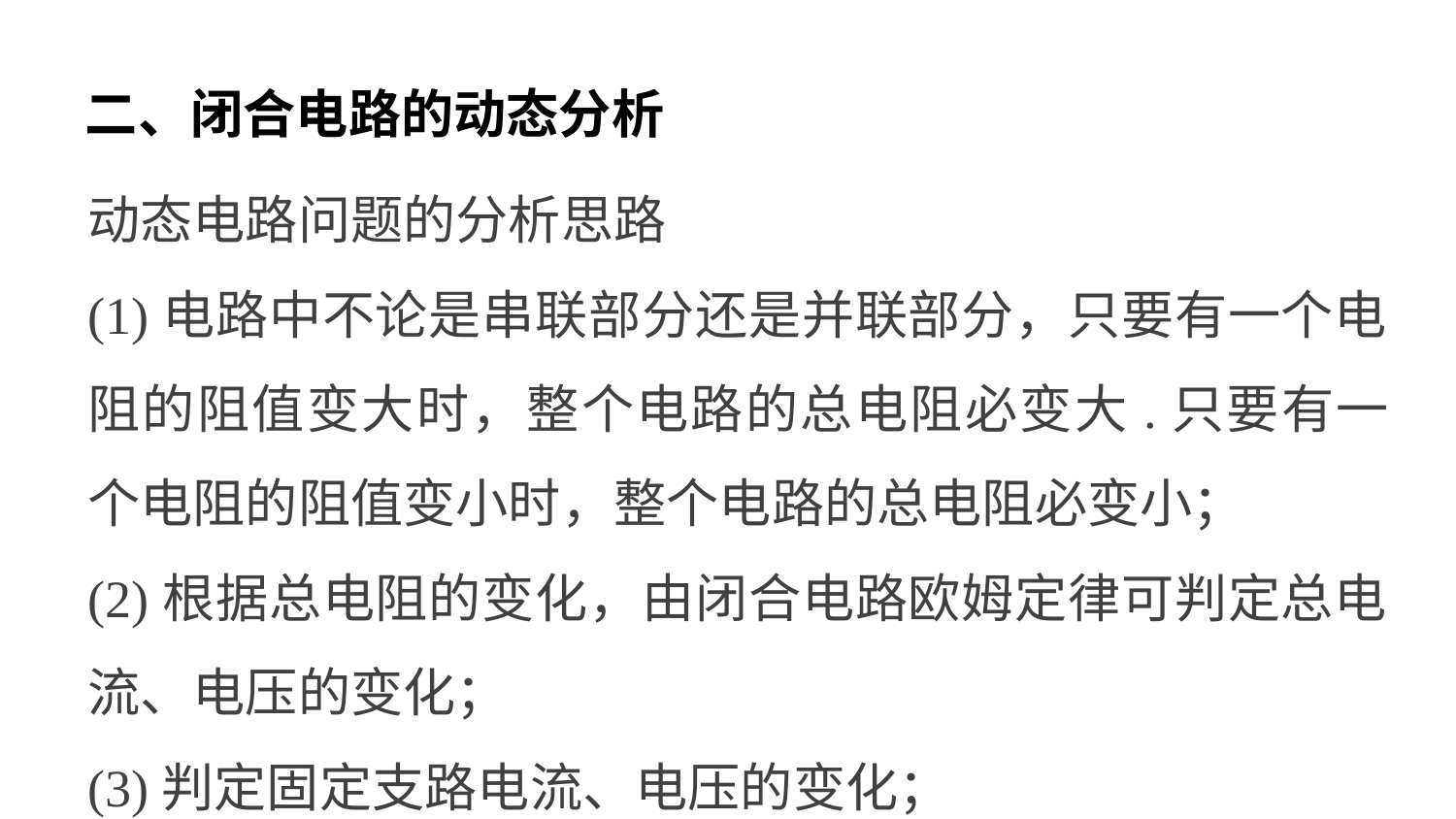

二、闭合电路的动态分析
动态电路问题的分析思路
(1)电路中不论是串联部分还是并联部分，只要有一个电阻的阻值变大时，整个电路的总电阻必变大.只要有一个电阻的阻值变小时，整个电路的总电阻必变小；
(2)根据总电阻的变化，由闭合电路欧姆定律可判定总电流、电压的变化；
(3)判定固定支路电流、电压的变化；